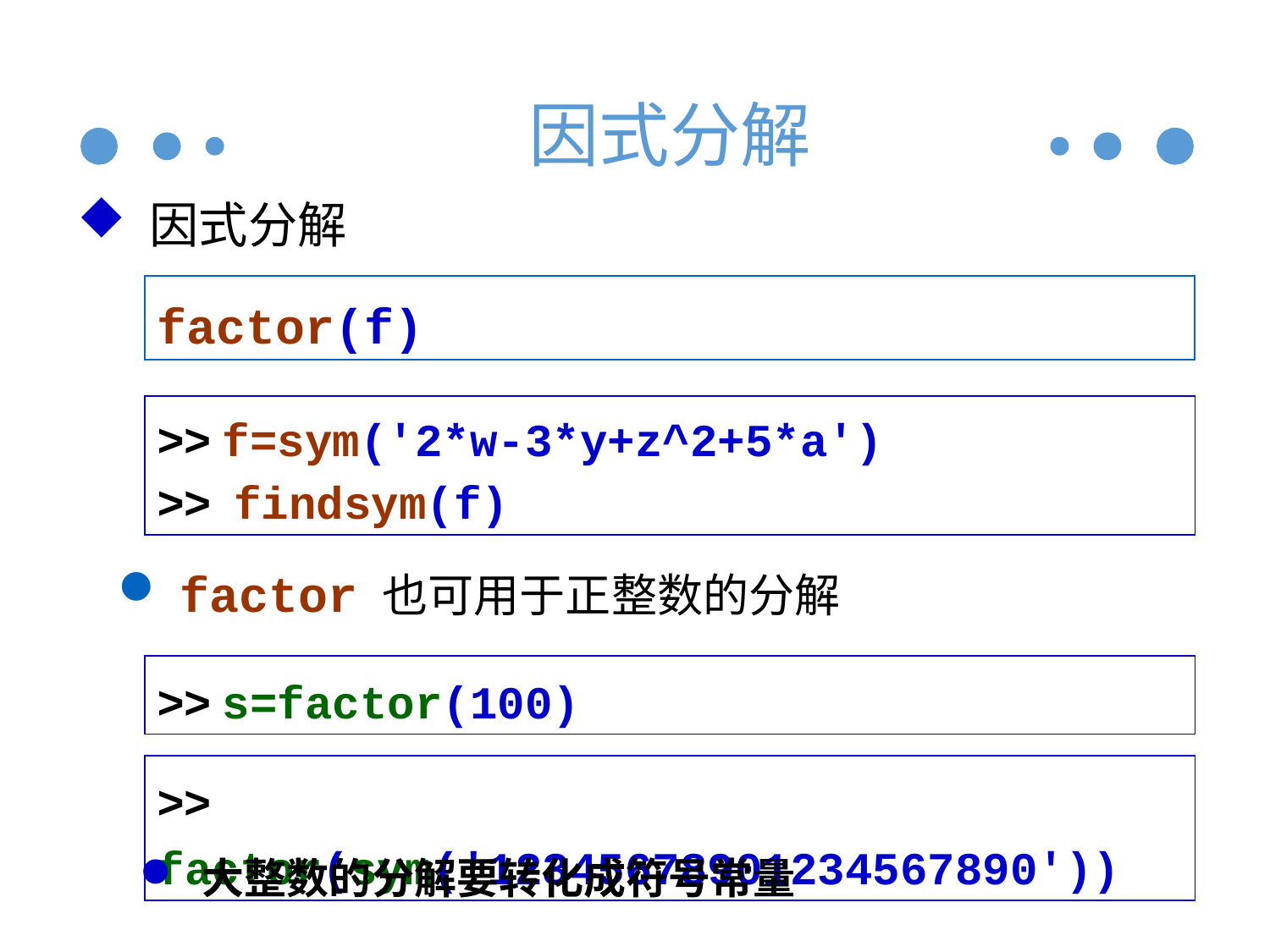

# 因式分解
 因式分解
factor(f)
>> f=sym('2*w-3*y+z^2+5*a')
>>  findsym(f)
 factor 也可用于正整数的分解
>> s=factor(100)
>> factor(sym('12345678901234567890'))
 大整数的分解要转化成符号常量
17